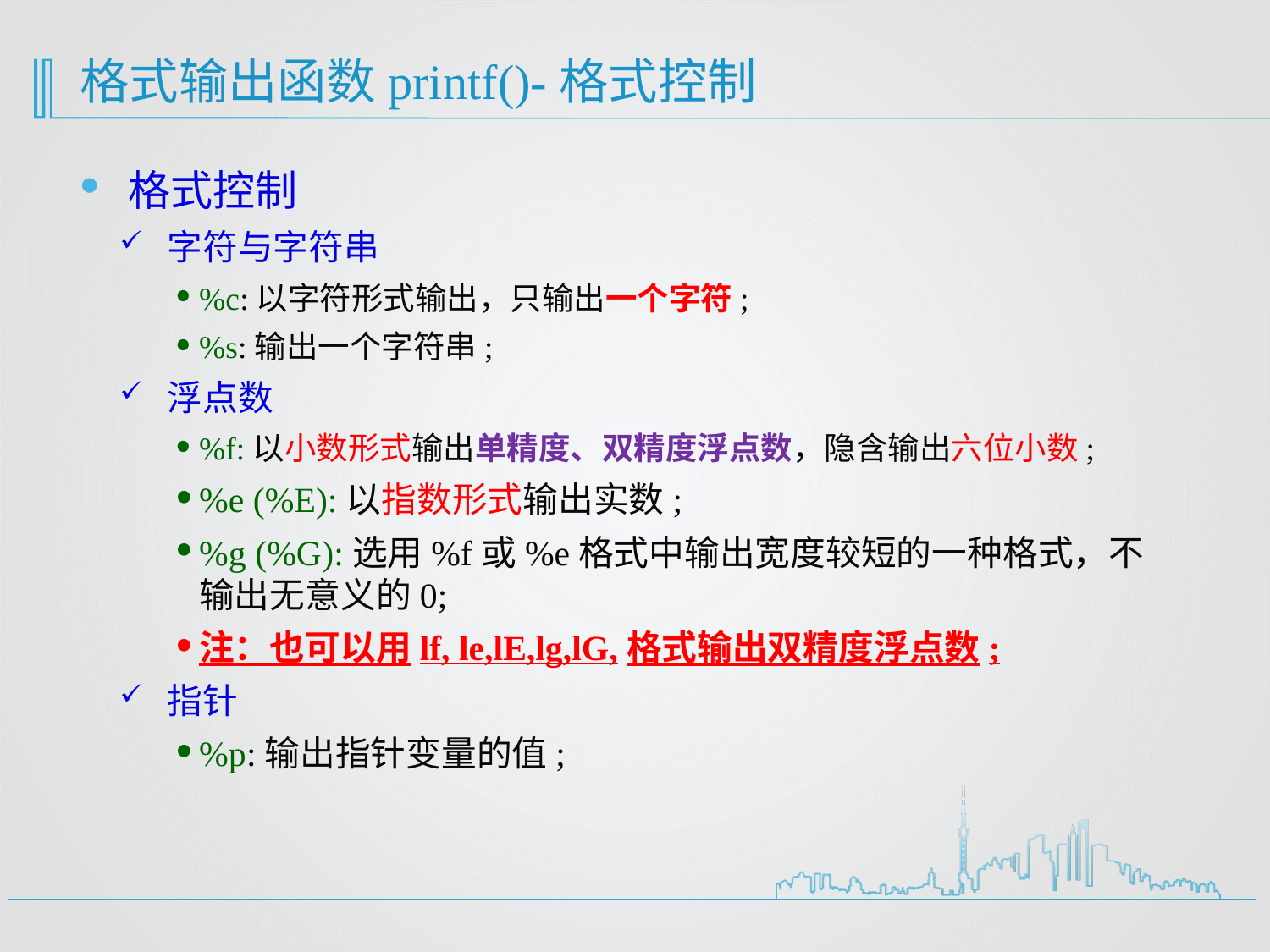

# 格式输出函数printf()-格式控制
格式控制
字符与字符串
%c:以字符形式输出，只输出一个字符;
%s:输出一个字符串;
浮点数
%f:以小数形式输出单精度、双精度浮点数，隐含输出六位小数;
%e (%E):以指数形式输出实数;
%g (%G):选用%f或%e格式中输出宽度较短的一种格式，不输出无意义的0;
注：也可以用lf, le,lE,lg,lG,格式输出双精度浮点数;
指针
%p:输出指针变量的值;